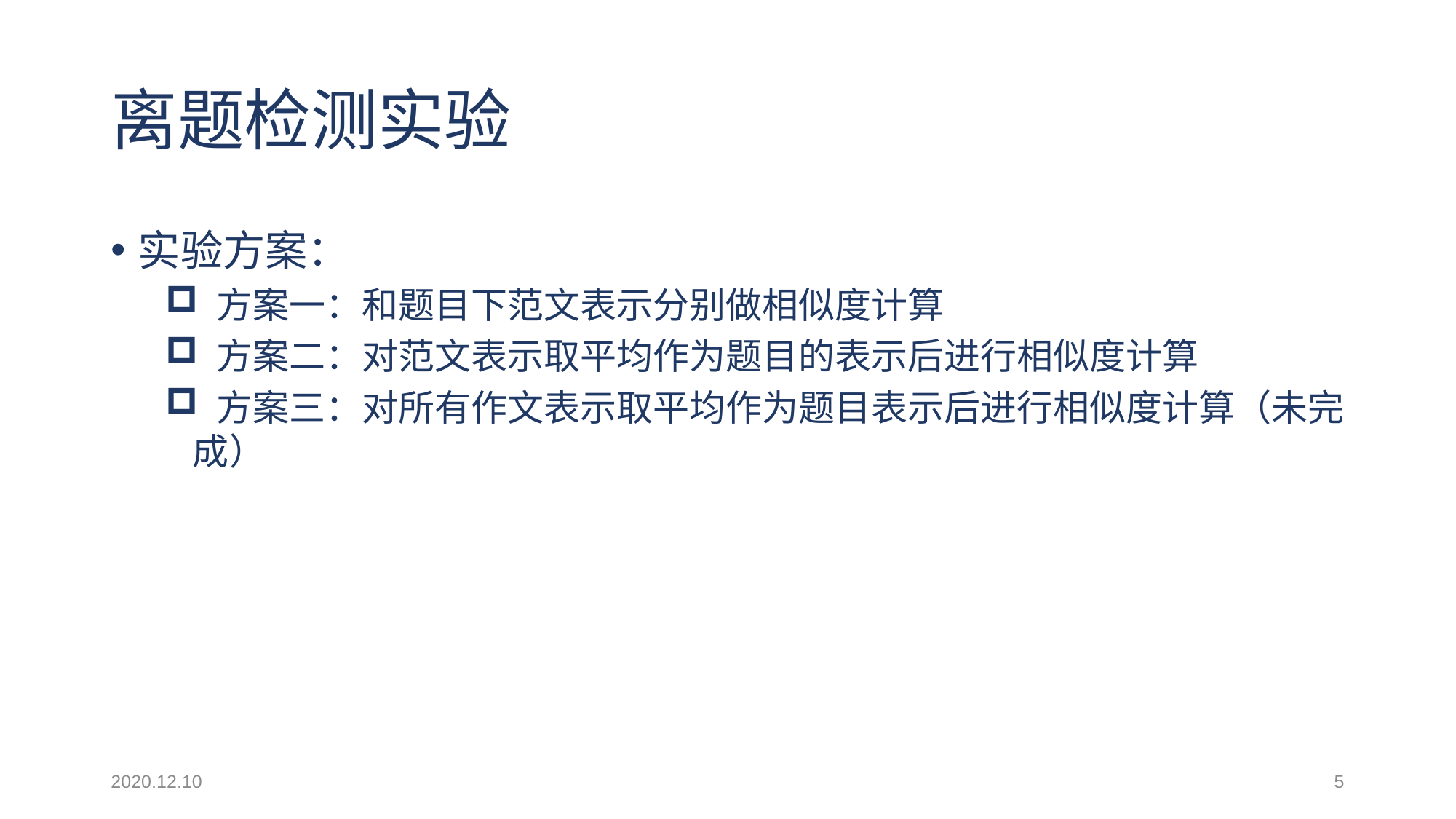

# 离题检测实验
实验方案：
 方案一：和题目下范文表示分别做相似度计算
 方案二：对范文表示取平均作为题目的表示后进行相似度计算
 方案三：对所有作文表示取平均作为题目表示后进行相似度计算（未完成）

2020.12.10
5